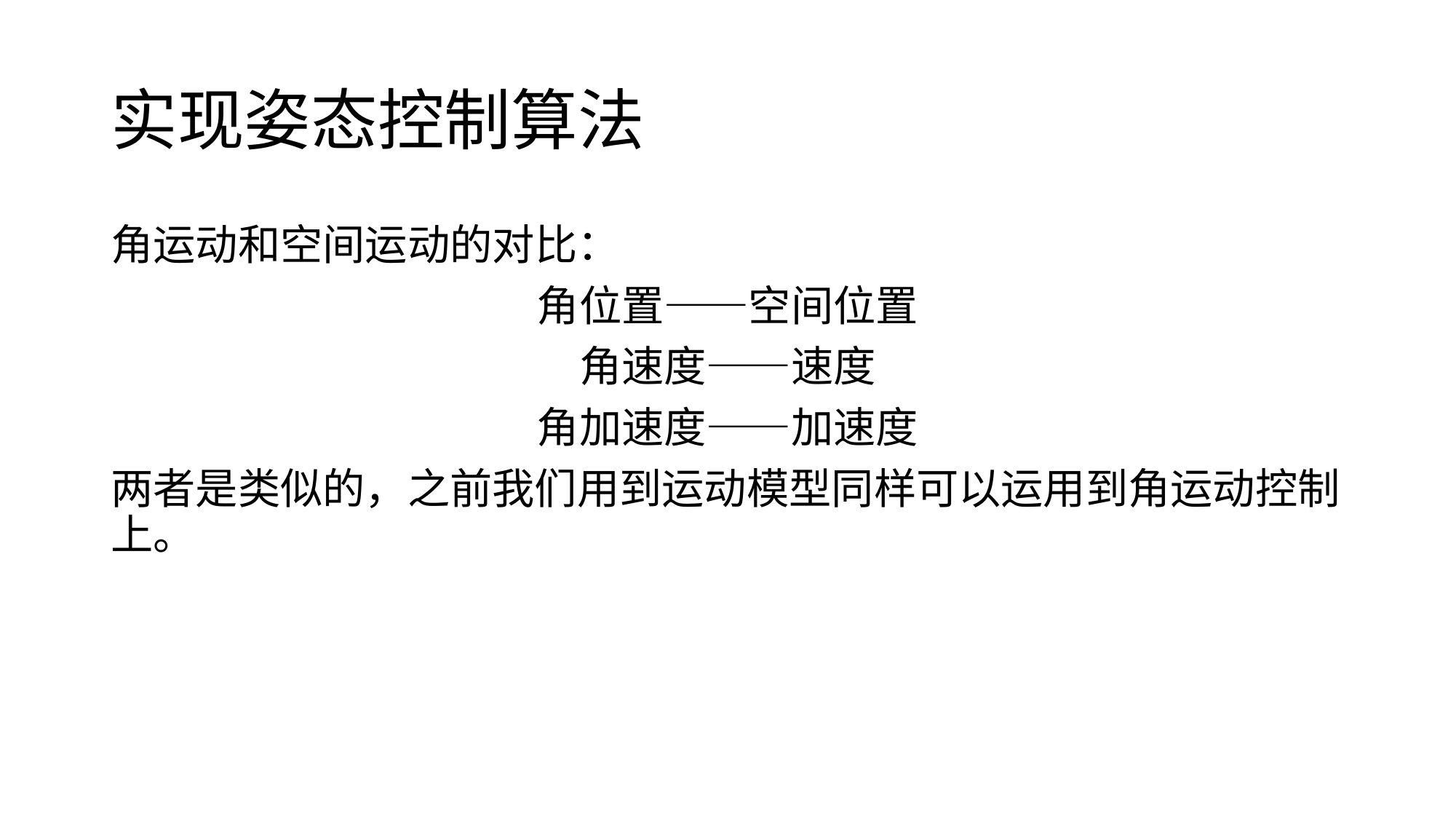

# 实现姿态控制算法
角运动和空间运动的对比：
角位置——空间位置
角速度——速度
角加速度——加速度
两者是类似的，之前我们用到运动模型同样可以运用到角运动控制上。